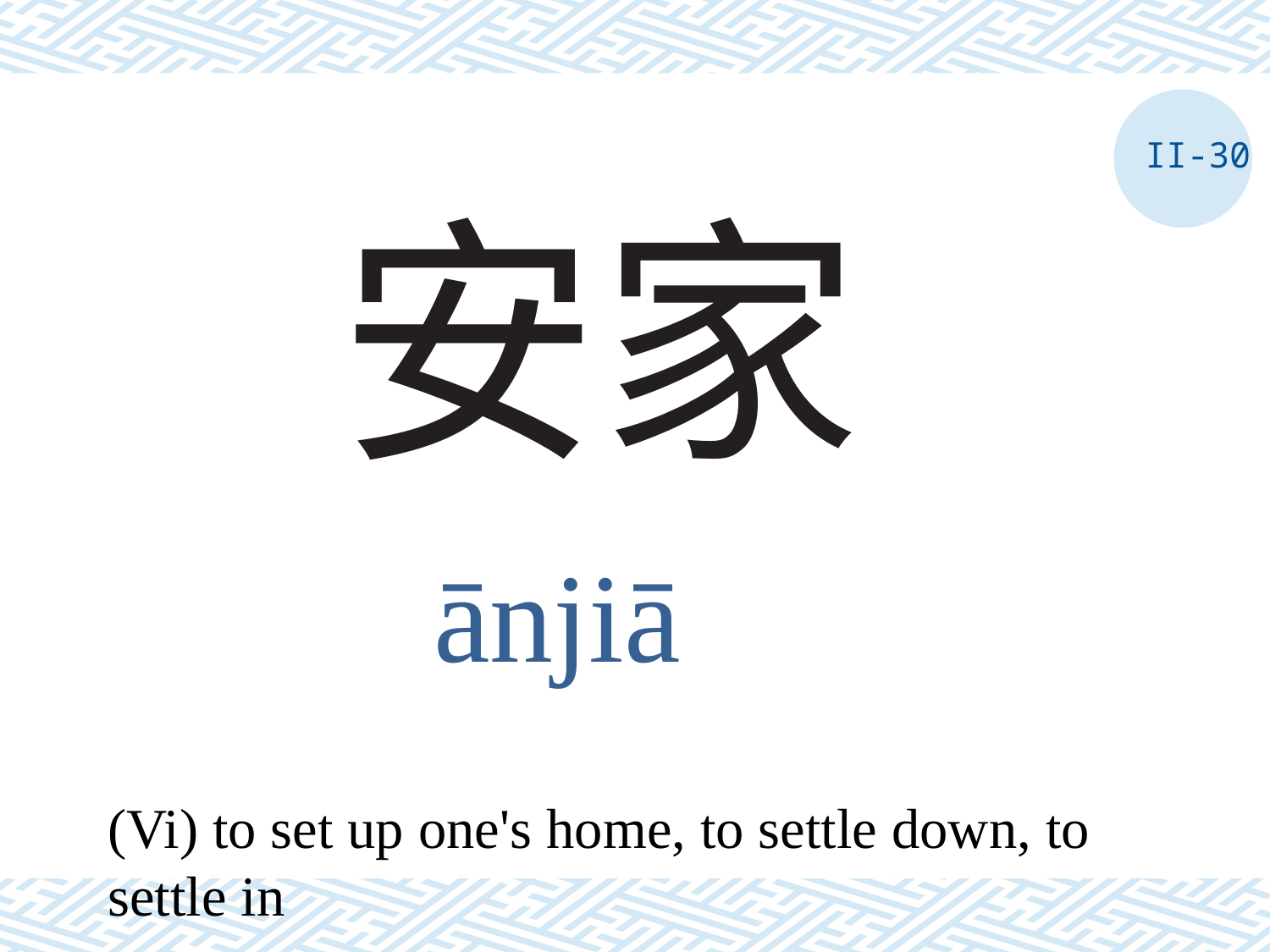

II-30

# 安家
ānjiā
(Vi) to set up one's home, to settle down, to settle in